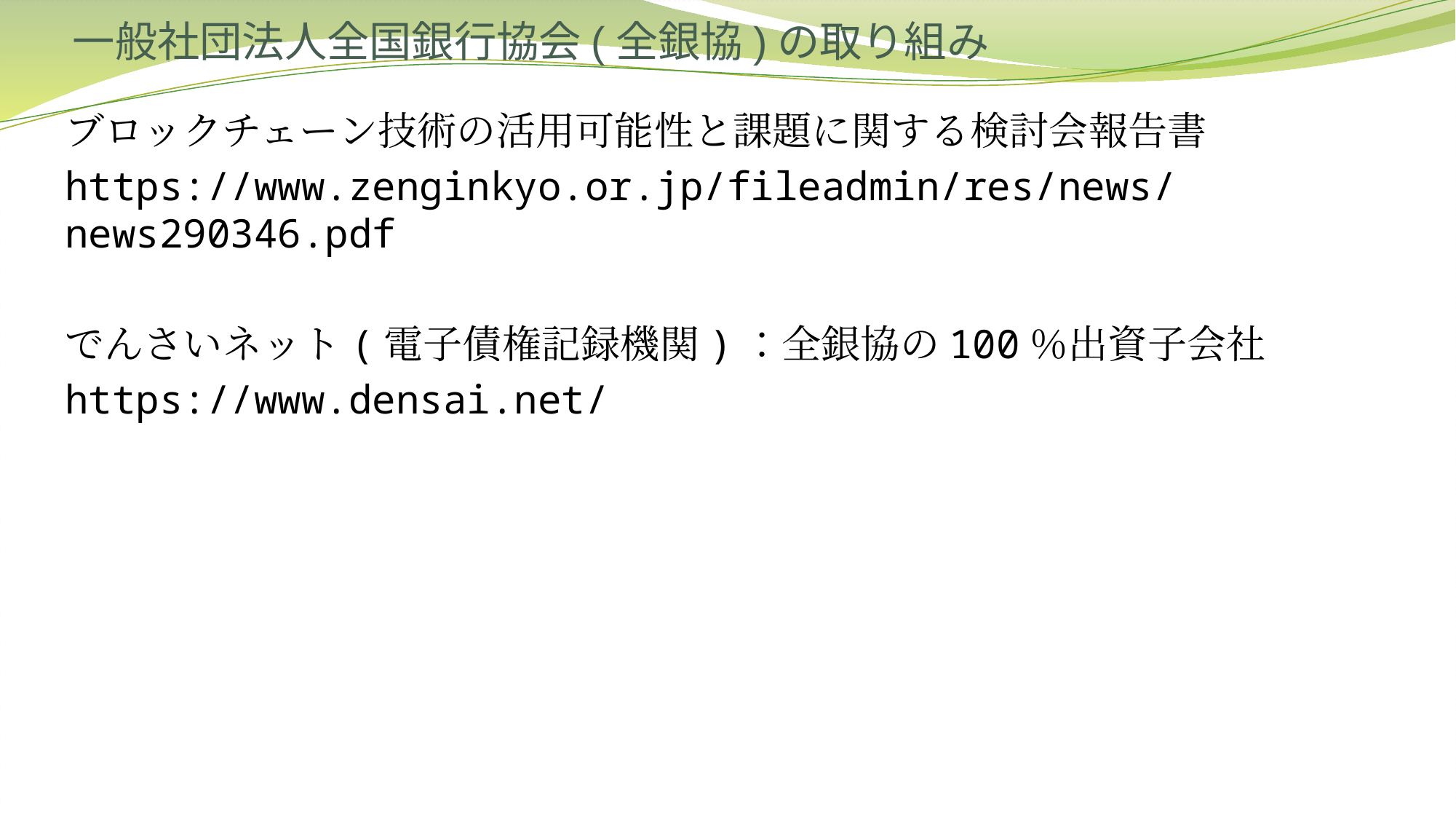

# 一般社団法人全国銀行協会(全銀協)の取り組み
ブロックチェーン技術の活用可能性と課題に関する検討会報告書
https://www.zenginkyo.or.jp/fileadmin/res/news/news290346.pdf

でんさいネット(電子債権記録機関)：全銀協の100％出資子会社
https://www.densai.net/